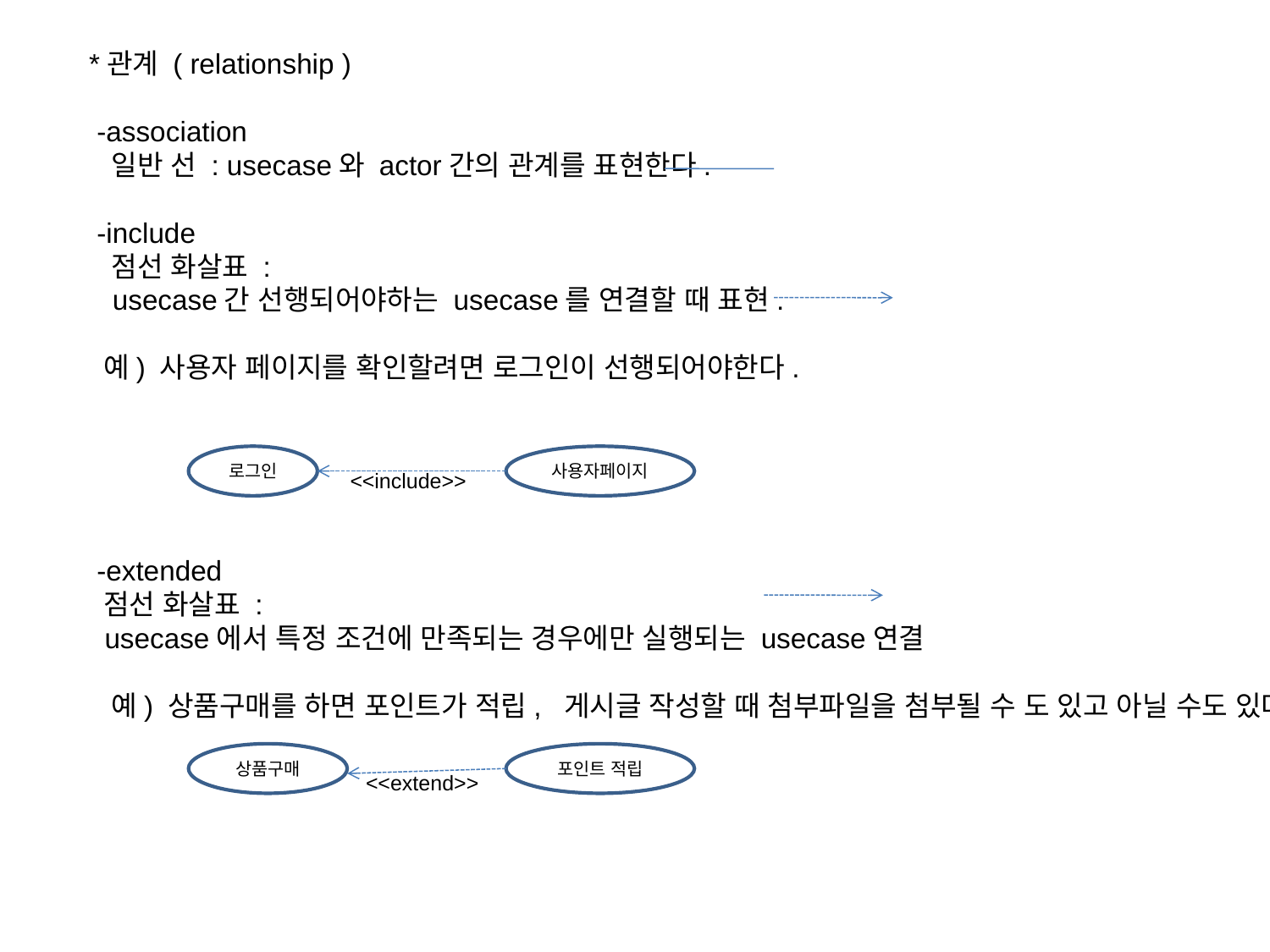

*관계 ( relationship )

 -association
  일반 선 : usecase와 actor간의 관계를 표현한다.

 -include
  점선 화살표 :
   usecase간 선행되어야하는 usecase를 연결할 때 표현.

 예) 사용자 페이지를 확인할려면 로그인이 선행되어야한다.

 -extended
 점선 화살표 :
  usecase에서 특정 조건에 만족되는 경우에만 실행되는 usecase연결

  예) 상품구매를 하면 포인트가 적립,  게시글 작성할 때 첨부파일을 첨부될 수 도 있고 아닐 수도 있다.

로그인
사용자페이지
<<include>>
상품구매
포인트 적립
<<extend>>